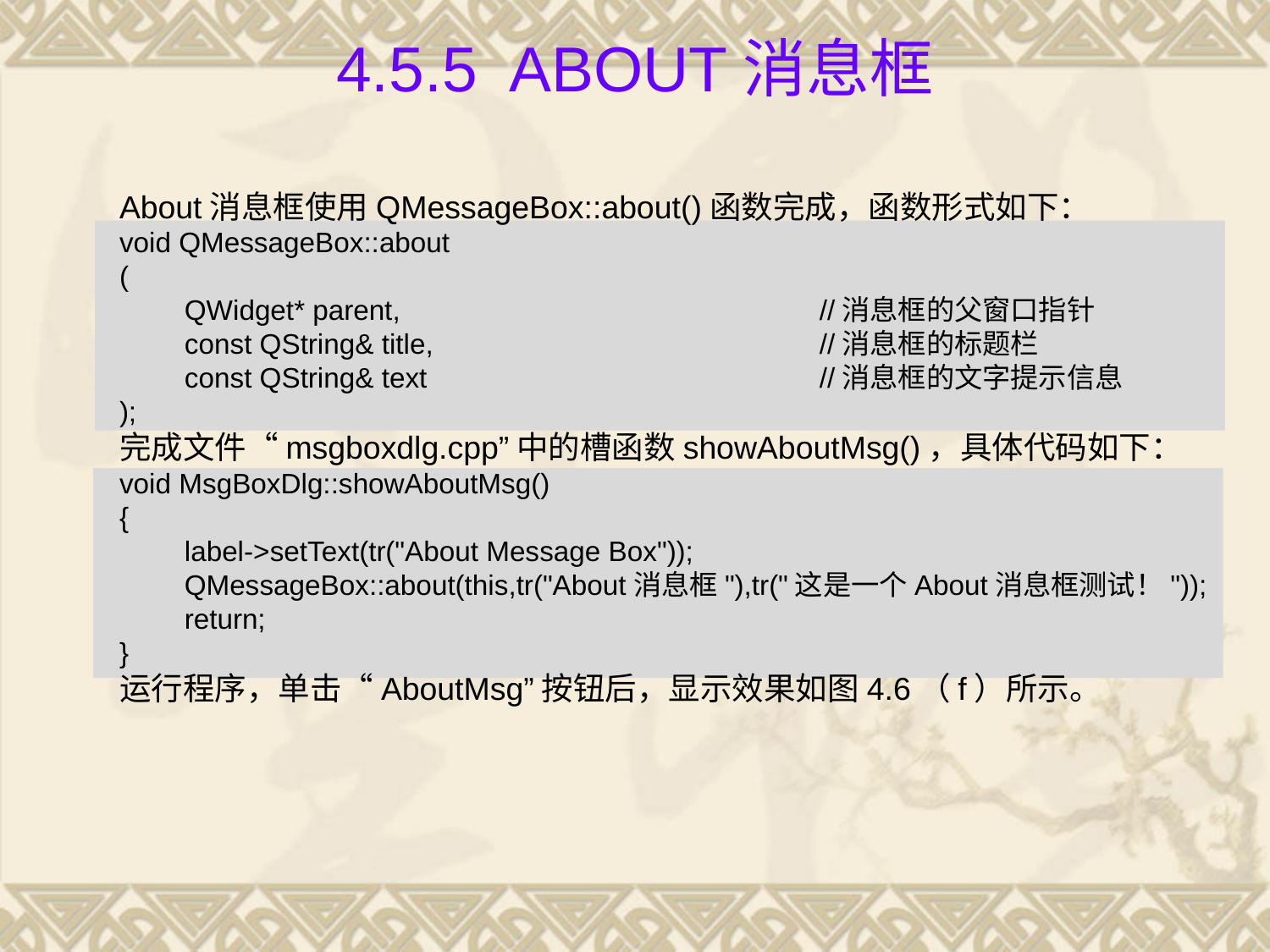

# 4.5.5  About消息框
About消息框使用QMessageBox::about()函数完成，函数形式如下：
void QMessageBox::about
(
	QWidget* parent,           			//消息框的父窗口指针
	const QString& title,         			//消息框的标题栏
	const QString& text        			//消息框的文字提示信息
);
完成文件“msgboxdlg.cpp”中的槽函数showAboutMsg()，具体代码如下：
void MsgBoxDlg::showAboutMsg()
{
	label->setText(tr("About Message Box"));
	QMessageBox::about(this,tr("About消息框"),tr("这是一个About消息框测试！"));
	return;
}
运行程序，单击“AboutMsg”按钮后，显示效果如图4.6（f）所示。